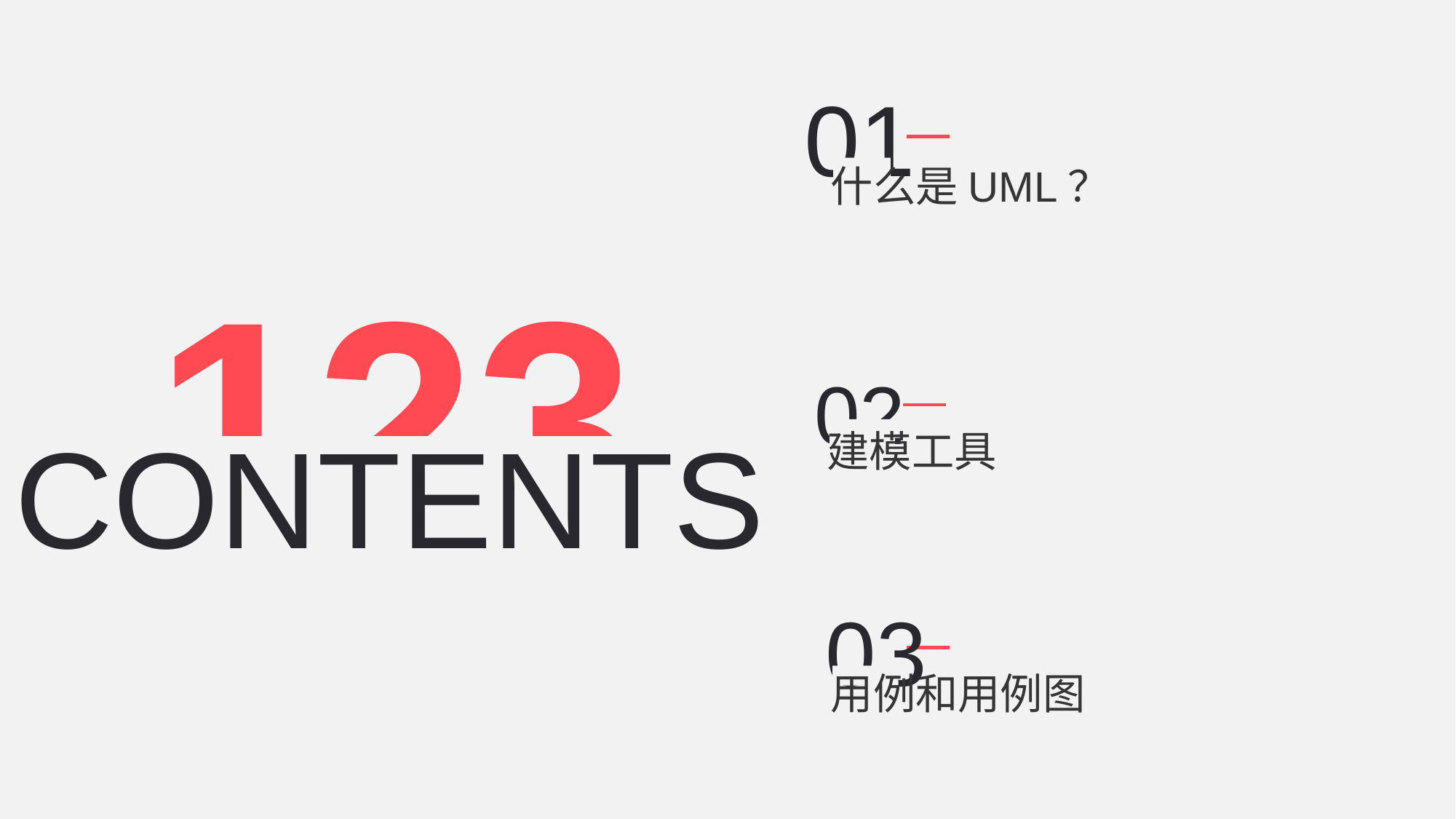

01

什么是UML？
123

CONTENTS
02

建模工具
03

用例和用例图